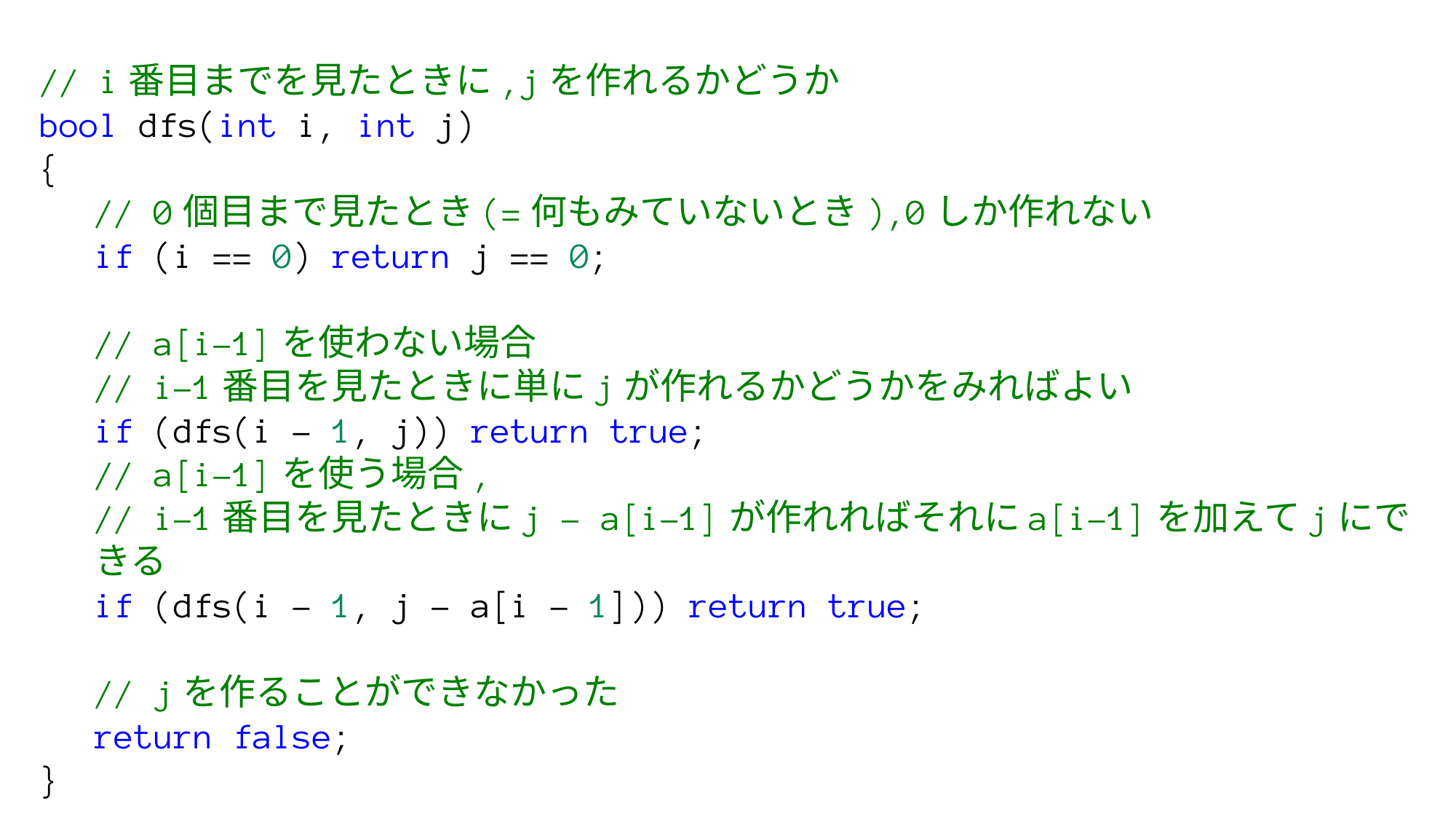

// i番目までを見たときに,jを作れるかどうか
bool dfs(int i, int j)
{
// 0個目まで見たとき(=何もみていないとき),0しか作れない
if (i == 0) return j == 0;

// a[i-1]を使わない場合
// i-1番目を見たときに単にjが作れるかどうかをみればよい
if (dfs(i - 1, j)) return true;
// a[i-1]を使う場合,
// i-1番目を見たときにj - a[i-1]が作れればそれにa[i-1]を加えてjにできる
if (dfs(i - 1, j - a[i - 1])) return true;

// jを作ることができなかった
return false;
}